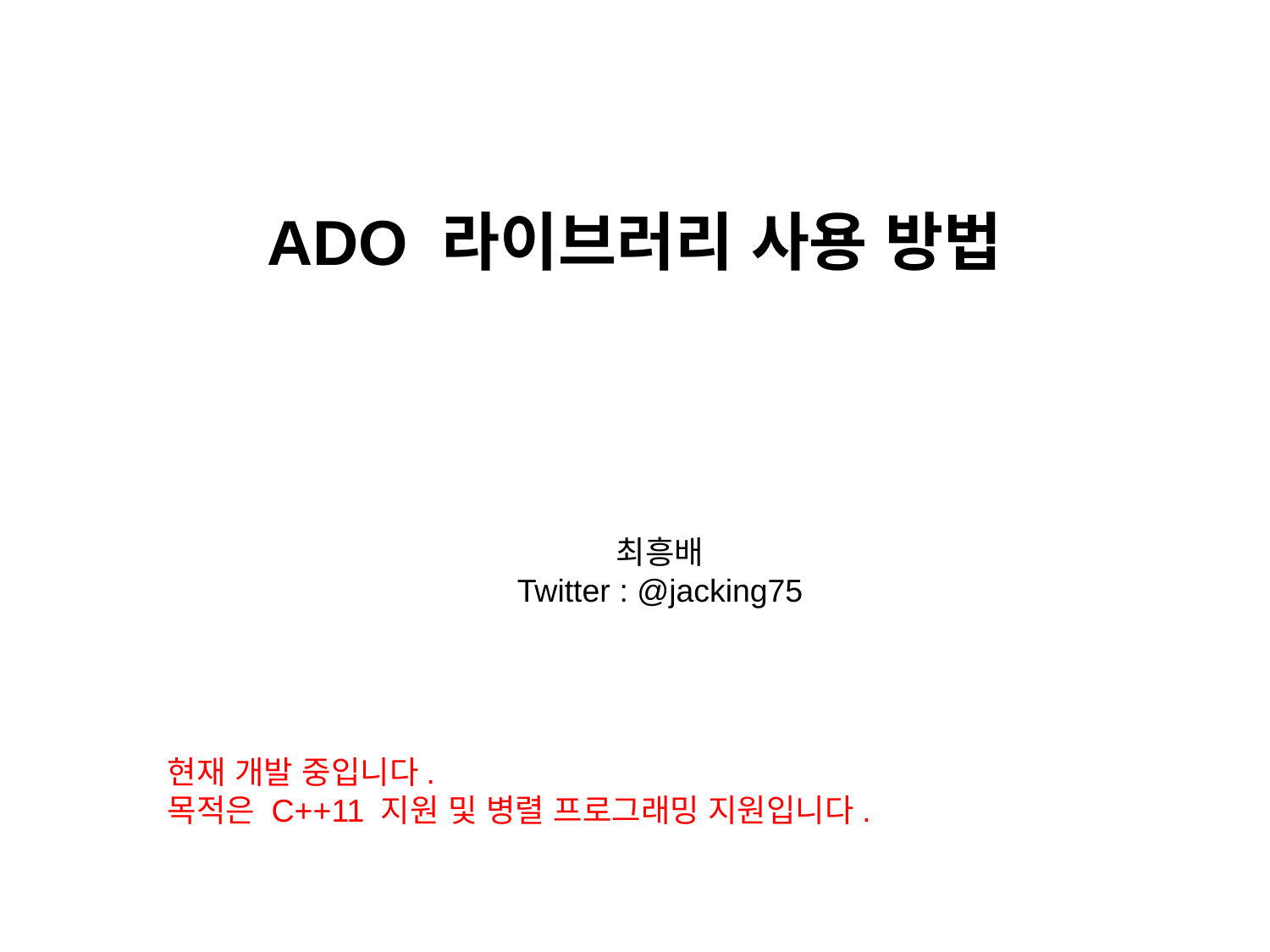

ADO 라이브러리 사용 방법
최흥배
Twitter : @jacking75
현재 개발 중입니다.
목적은 C++11 지원 및 병렬 프로그래밍 지원입니다.